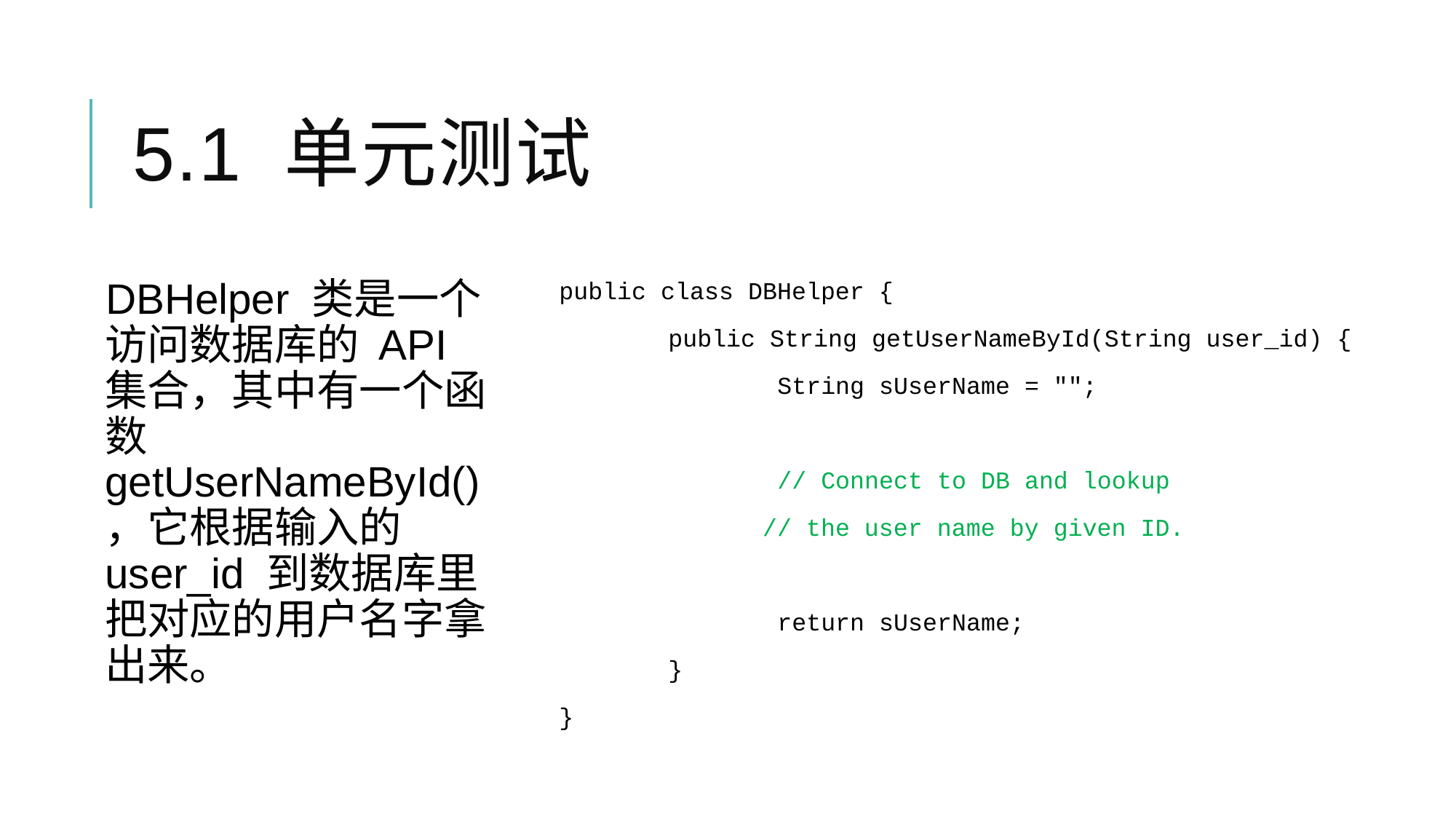

# 5.1 单元测试
DBHelper 类是一个访问数据库的 API 集合，其中有一个函数 getUserNameById()，它根据输入的 user_id 到数据库里把对应的用户名字拿出来。
public class DBHelper {
	public String getUserNameById(String user_id) {
		String sUserName = "";

		// Connect to DB and lookup
              // the user name by given ID.

		return sUserName;
	}
}